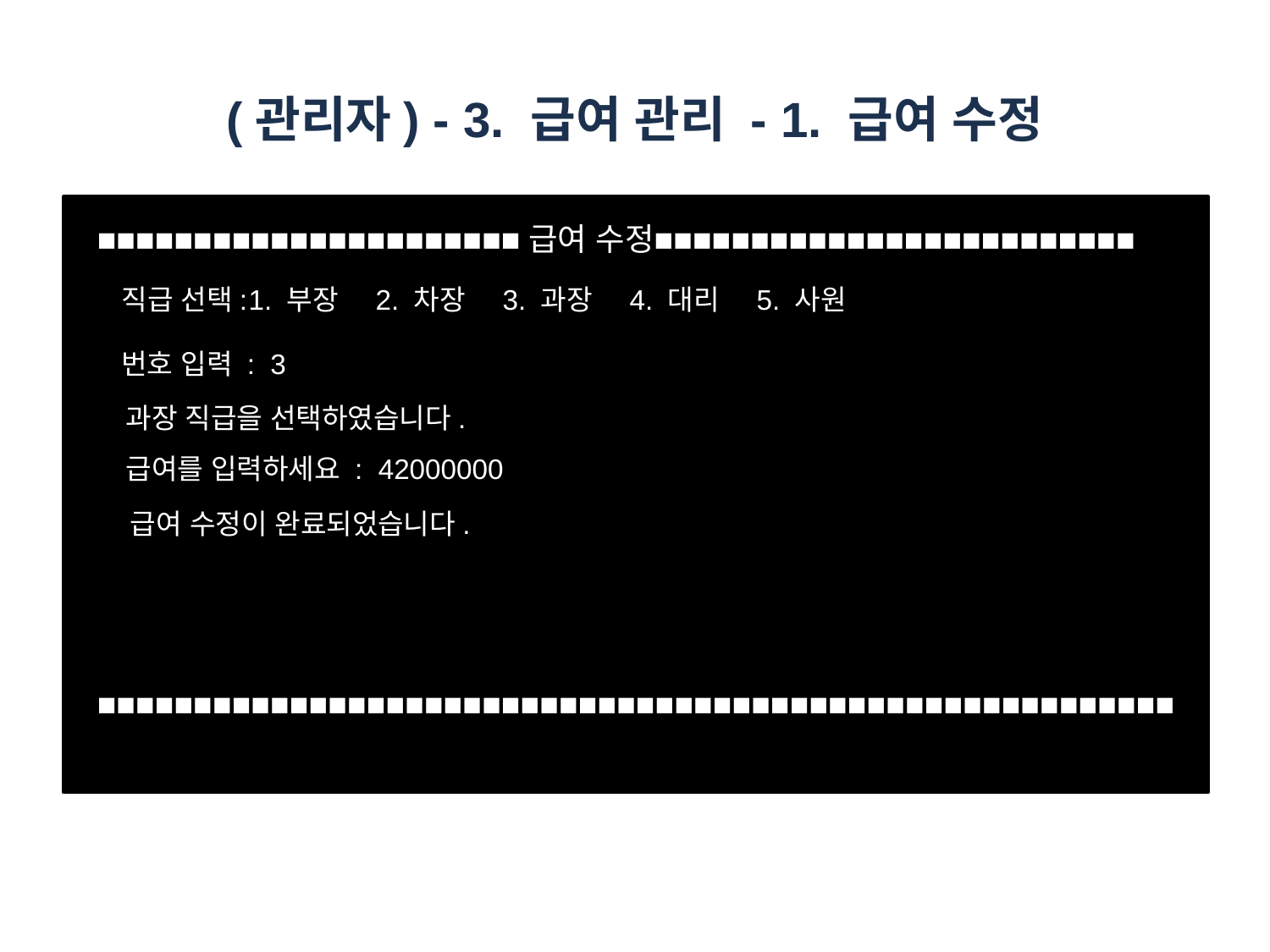

# (관리자) - 3. 급여 관리 - 1. 급여 수정
■■■■■■■■■■■■■■■■■■■■■■■■■■■■■■■■■■■■■■■■■■■■■■■■■■■■■■■■

■■■■■■■■■■■■■■■■■■■■■■급여 수정■■■■■■■■■■■■■■■■■■■■■■■■■
직급 선택:	1. 부장	2. 차장	3. 과장	4. 대리	5. 사원
번호 입력 :  3
과장 직급을 선택하였습니다.
급여를 입력하세요 :  42000000
급여 수정이 완료되었습니다.
■■■■■■■■■■■■■■■■■■■■■■■■■■■■■■■■■■■■■■■■■■■■■■■■■■■■■■■■